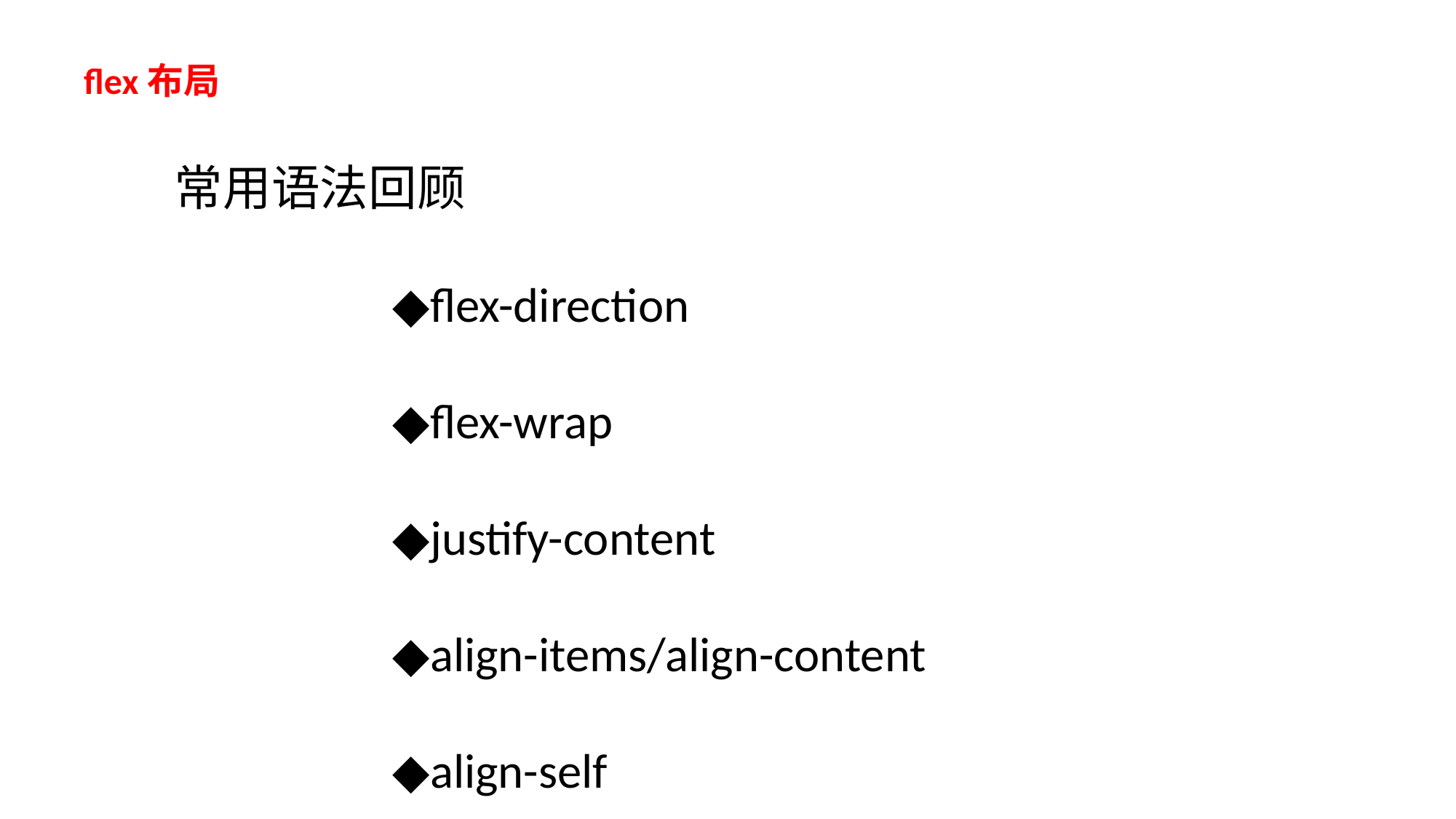

flex布局
常用语法回顾

		◆flex-direction

		◆flex-wrap

		◆justify-content

		◆align-items/align-content

		◆align-self